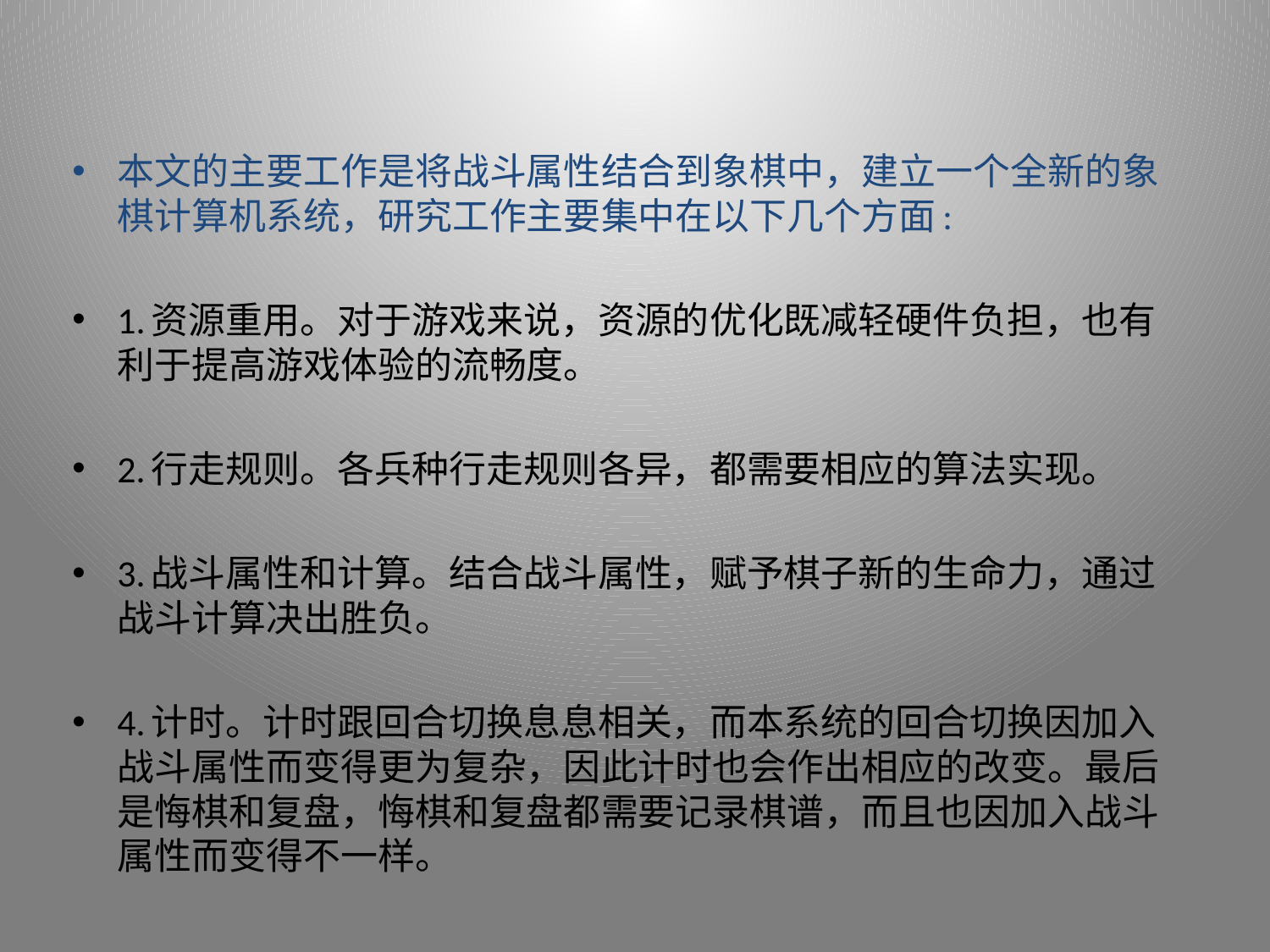

本文的主要工作是将战斗属性结合到象棋中，建立一个全新的象棋计算机系统，研究工作主要集中在以下几个方面:

1.资源重用。对于游戏来说，资源的优化既减轻硬件负担，也有利于提高游戏体验的流畅度。

2.行走规则。各兵种行走规则各异，都需要相应的算法实现。

3.战斗属性和计算。结合战斗属性，赋予棋子新的生命力，通过战斗计算决出胜负。

4.计时。计时跟回合切换息息相关，而本系统的回合切换因加入战斗属性而变得更为复杂，因此计时也会作出相应的改变。最后是悔棋和复盘，悔棋和复盘都需要记录棋谱，而且也因加入战斗属性而变得不一样。